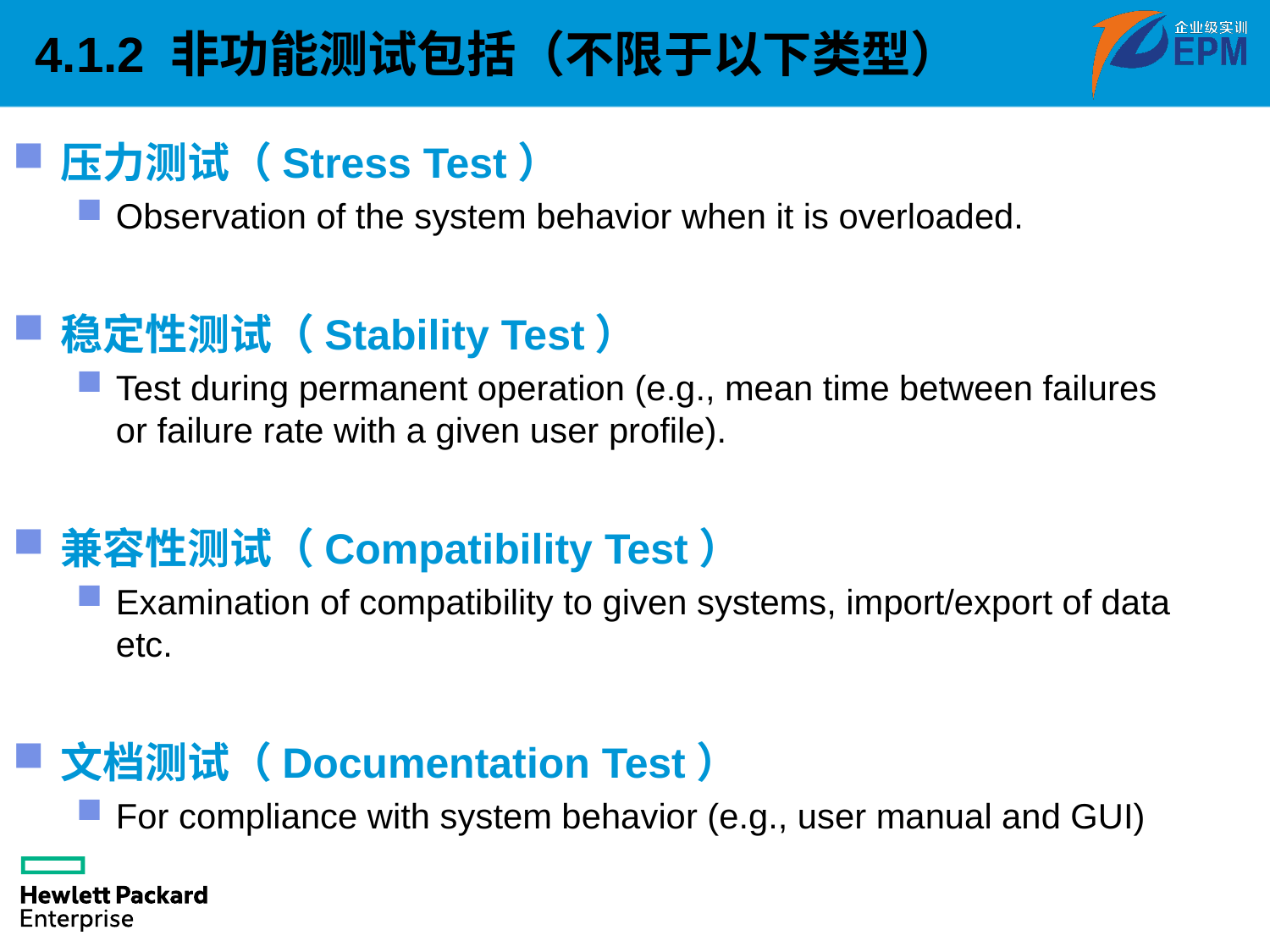

4.1.2 非功能测试包括（不限于以下类型）
压力测试（Stress Test）
Observation of the system behavior when it is overloaded.

稳定性测试（Stability Test）
Test during permanent operation (e.g., mean time between failures or failure rate with a given user profile).

兼容性测试（Compatibility Test）
Examination of compatibility to given systems, import/export of data etc.

文档测试（Documentation Test）
For compliance with system behavior (e.g., user manual and GUI)